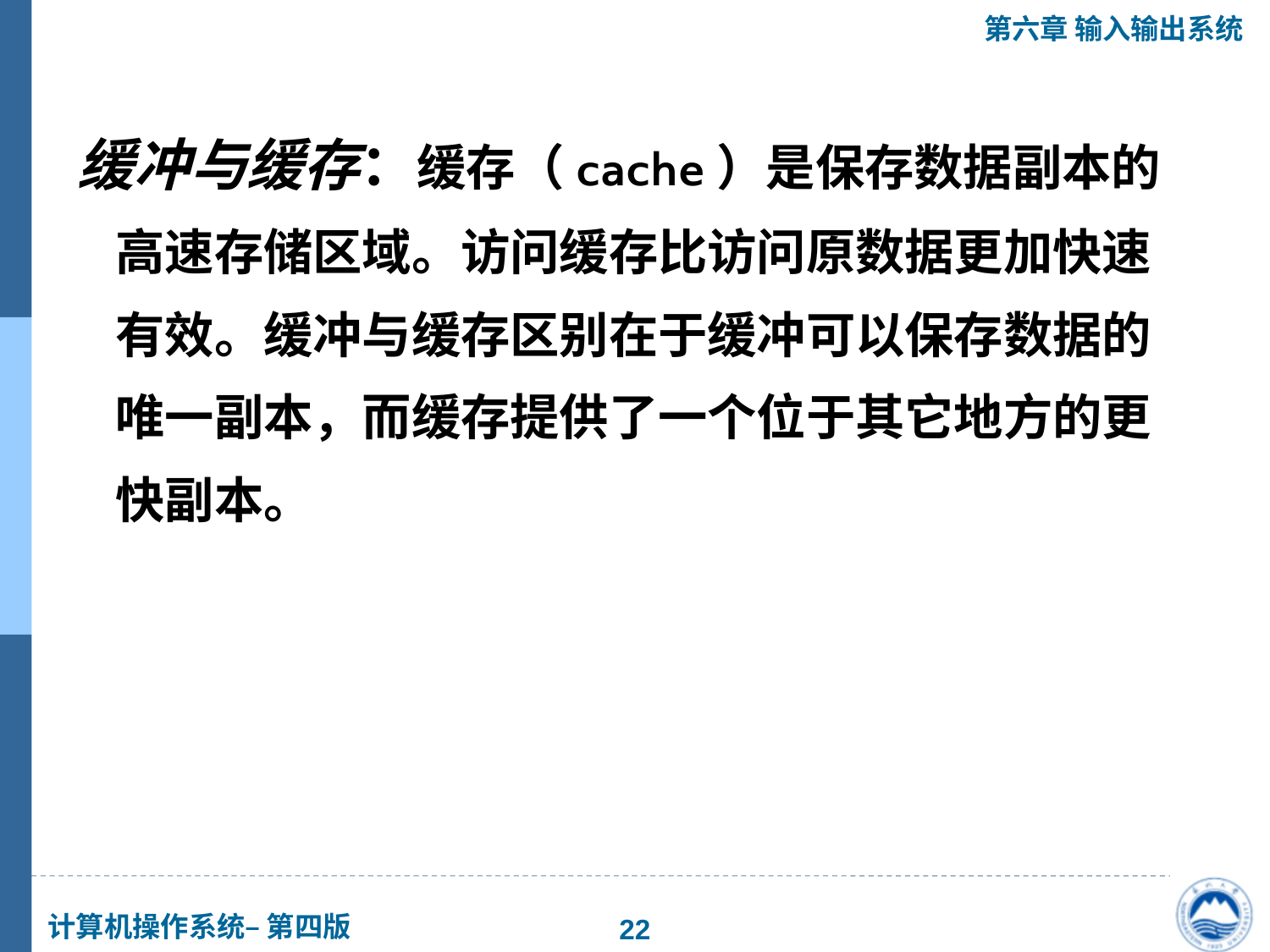

缓冲与缓存：缓存（cache）是保存数据副本的高速存储区域。访问缓存比访问原数据更加快速有效。缓冲与缓存区别在于缓冲可以保存数据的唯一副本，而缓存提供了一个位于其它地方的更快副本。